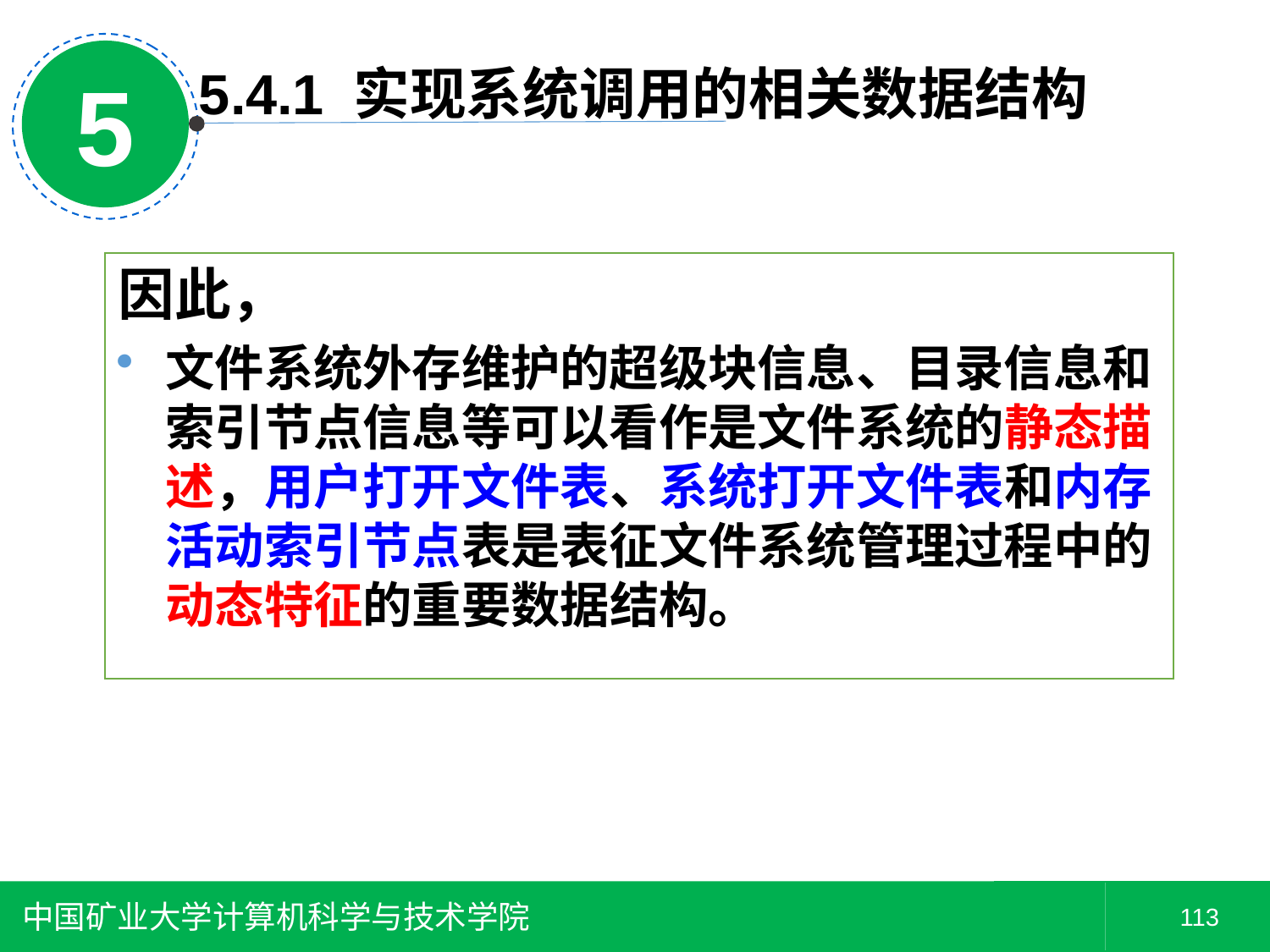

5
5.4.1 实现系统调用的相关数据结构

因此，
文件系统外存维护的超级块信息、目录信息和索引节点信息等可以看作是文件系统的静态描述，用户打开文件表、系统打开文件表和内存活动索引节点表是表征文件系统管理过程中的动态特征的重要数据结构。